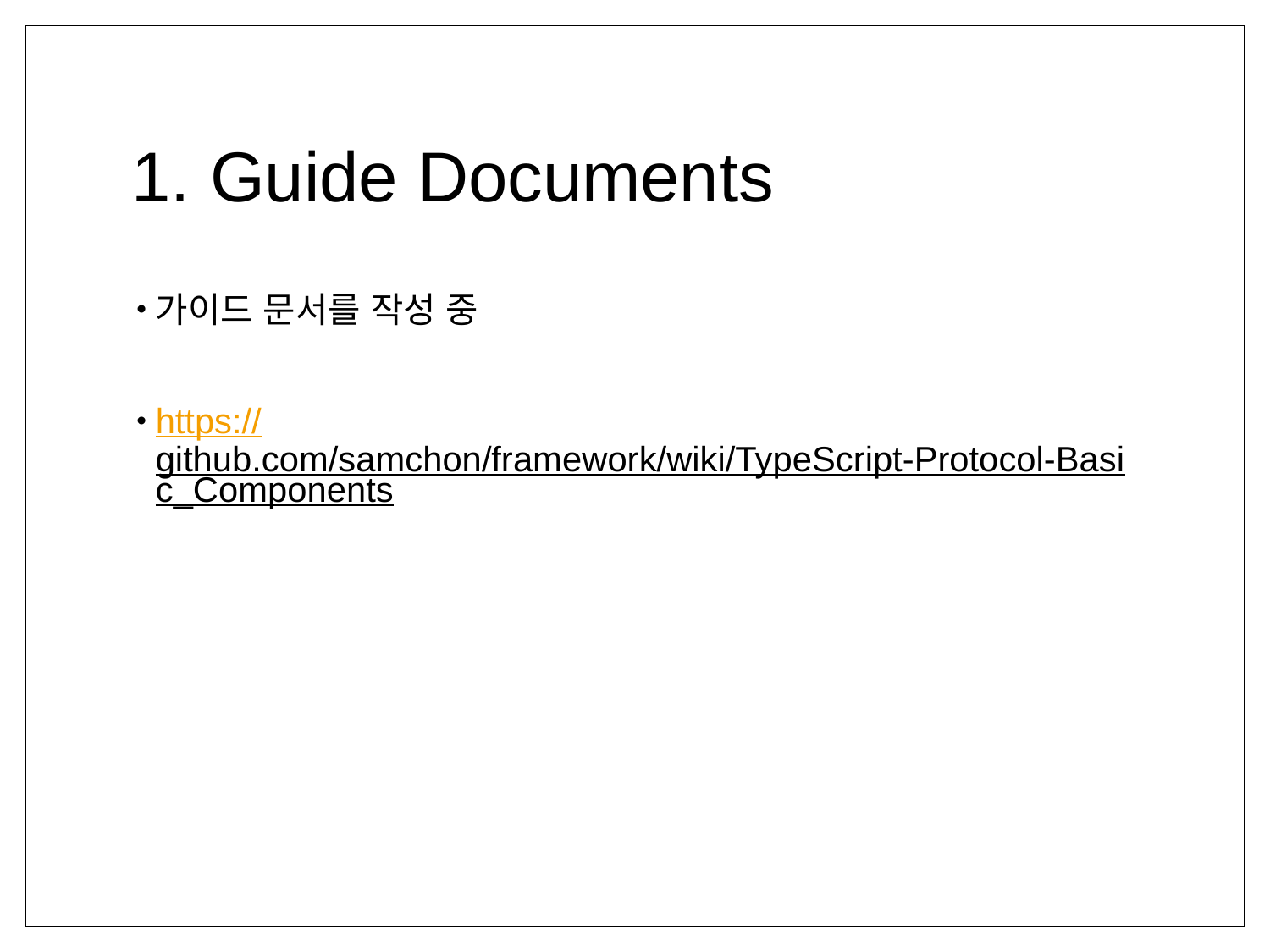

# 1. Guide Documents
가이드 문서를 작성 중

https://github.com/samchon/framework/wiki/TypeScript-Protocol-Basic_Components